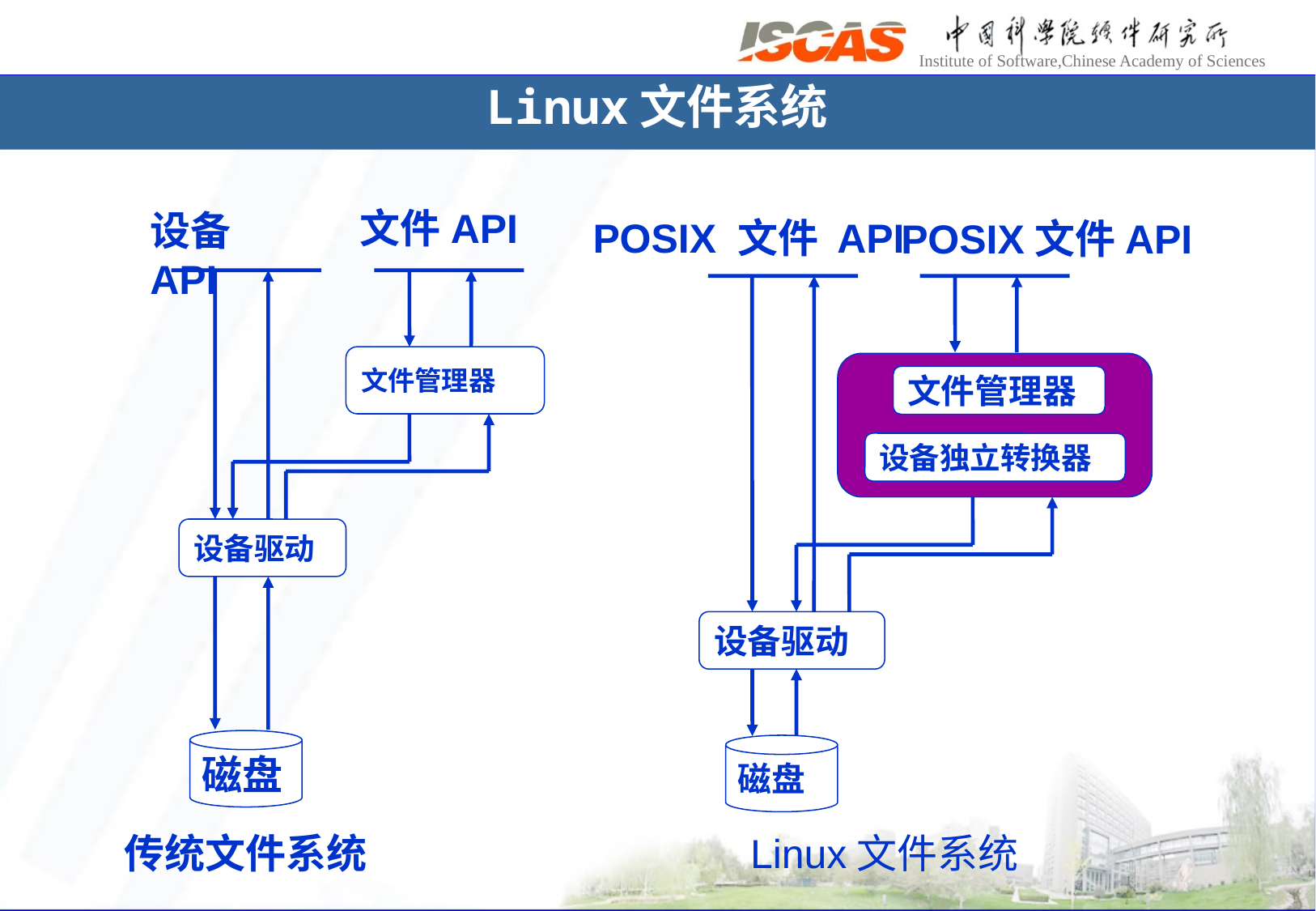

Linux文件系统

文件API
设备API
POSIX 文件 API
POSIX文件API

文件管理器

文件管理器

设备独立转换器

设备驱动

设备驱动

磁盘
磁盘
传统文件系统
Linux文件系统